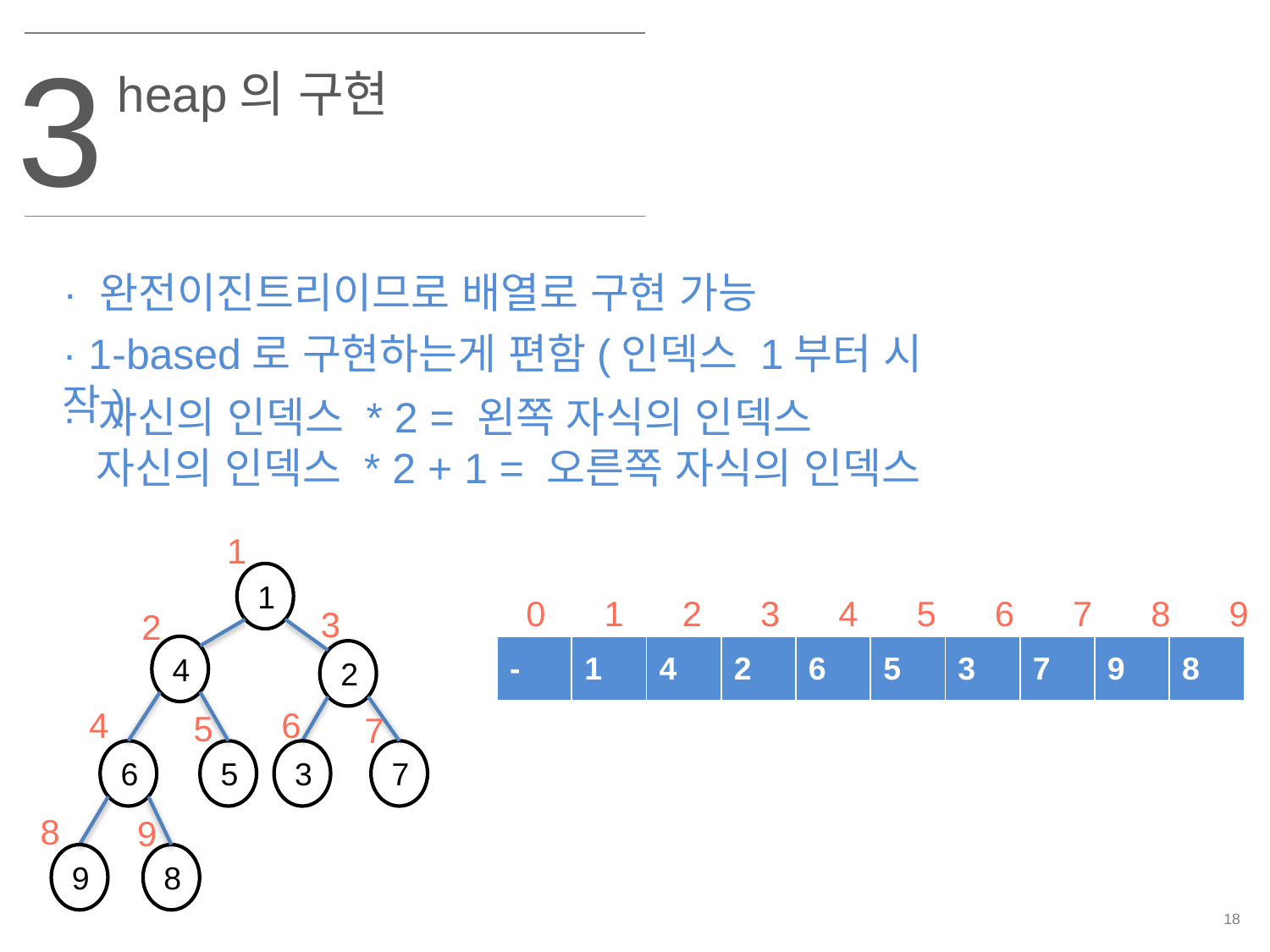

3
heap의 구현
· 완전이진트리이므로 배열로 구현 가능
· 1-based로 구현하는게 편함(인덱스 1부터 시작)
· 자신의 인덱스 * 2 = 왼쪽 자식의 인덱스
  자신의 인덱스 * 2 + 1 = 오른쪽 자식의 인덱스
1
1
 0      1      2      3      4      5      6      7      8      9
3
2
4
| - | 1 | 4 | 2 | 6 | 5 | 3 | 7 | 9 | 8 |
| --- | --- | --- | --- | --- | --- | --- | --- | --- | --- |
2
4
6
5
7
6
5
3
7
8
9
9
8